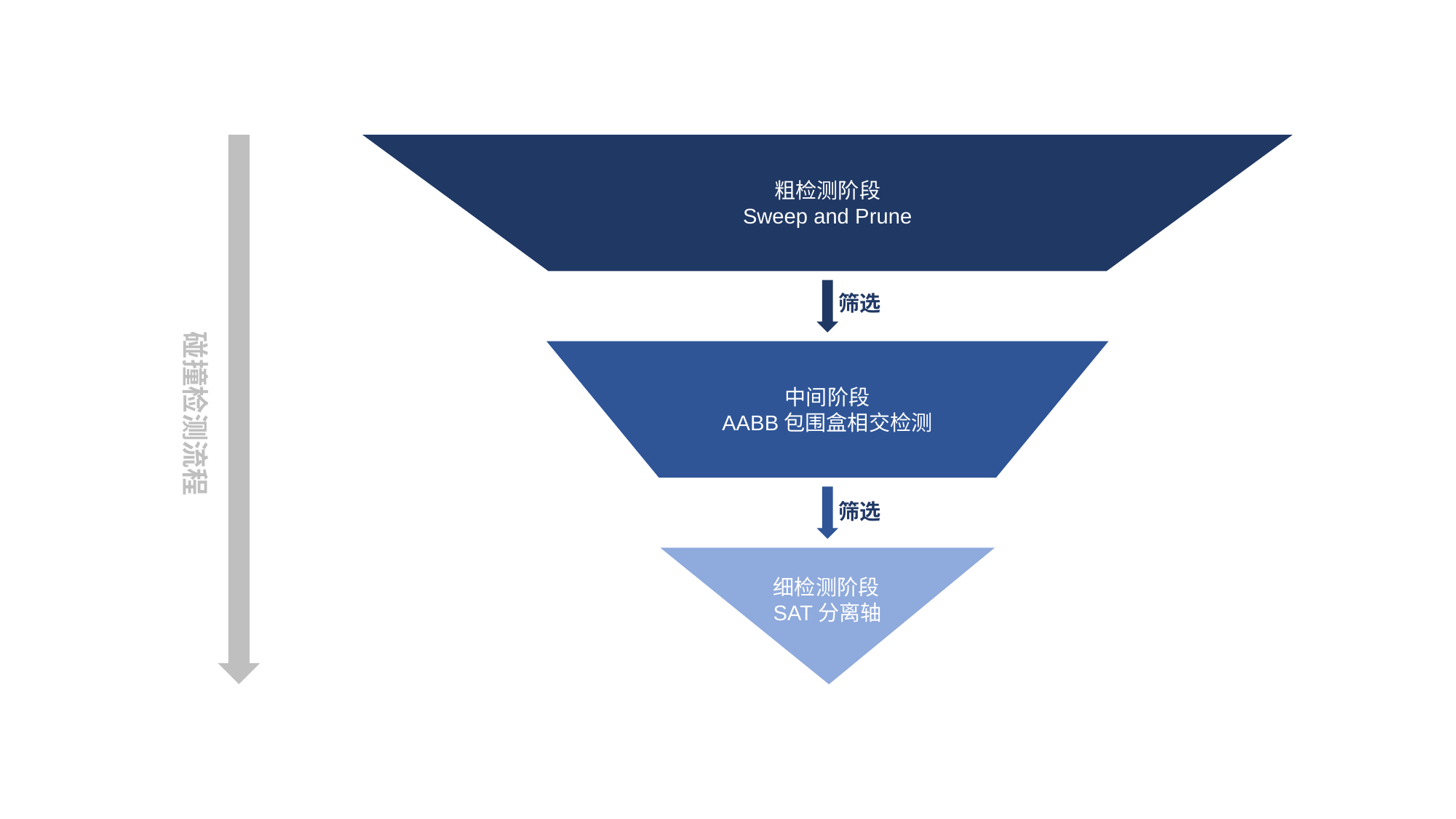

碰撞检测流程
粗检测阶段
Sweep and Prune
中间阶段
AABB包围盒相交检测

细检测阶段
SAT分离轴

筛选

筛选